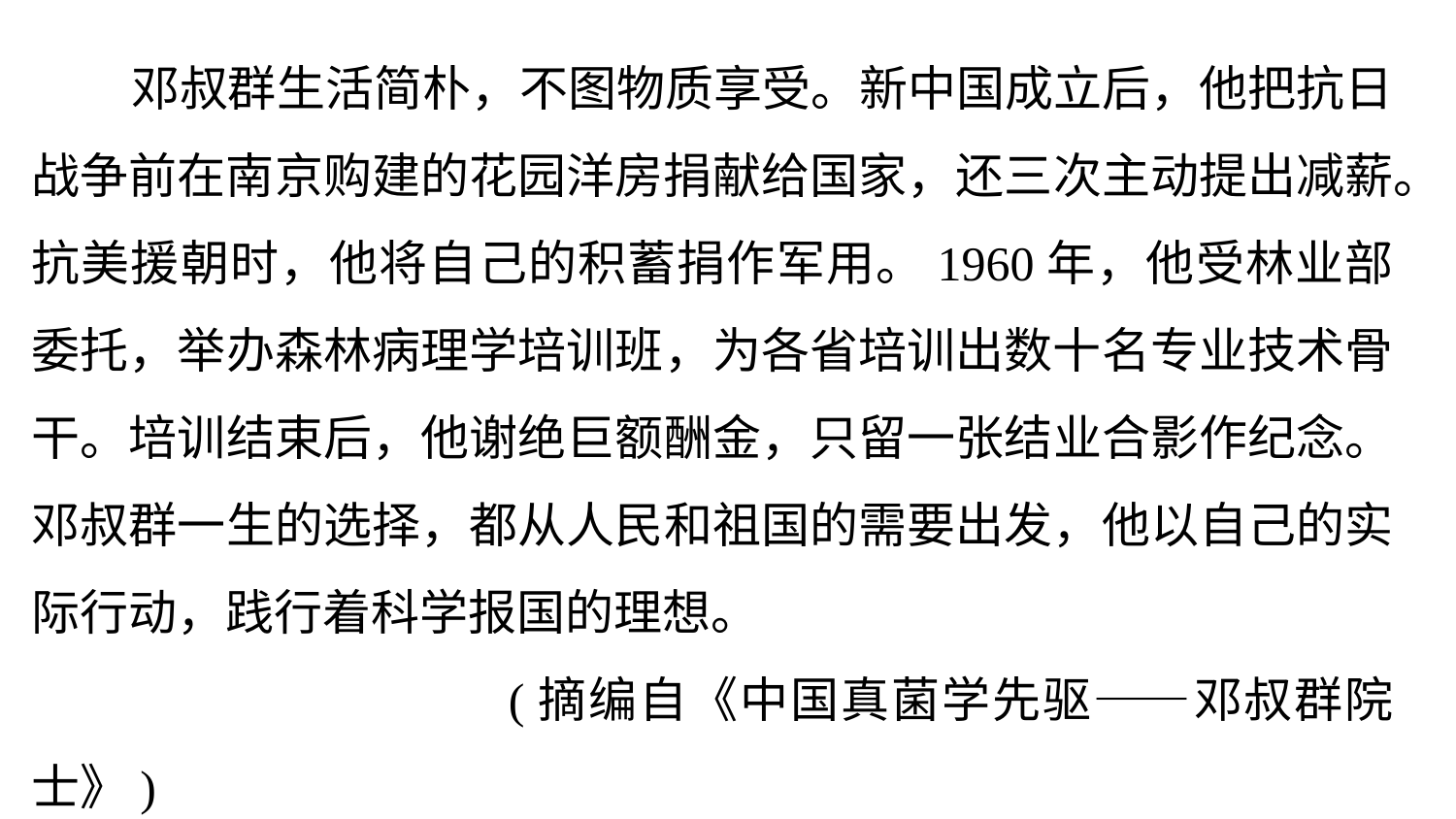

邓叔群生活简朴，不图物质享受。新中国成立后，他把抗日战争前在南京购建的花园洋房捐献给国家，还三次主动提出减薪。抗美援朝时，他将自己的积蓄捐作军用。1960年，他受林业部委托，举办森林病理学培训班，为各省培训出数十名专业技术骨干。培训结束后，他谢绝巨额酬金，只留一张结业合影作纪念。邓叔群一生的选择，都从人民和祖国的需要出发，他以自己的实际行动，践行着科学报国的理想。
                                  (摘编自《中国真菌学先驱——邓叔群院士》)